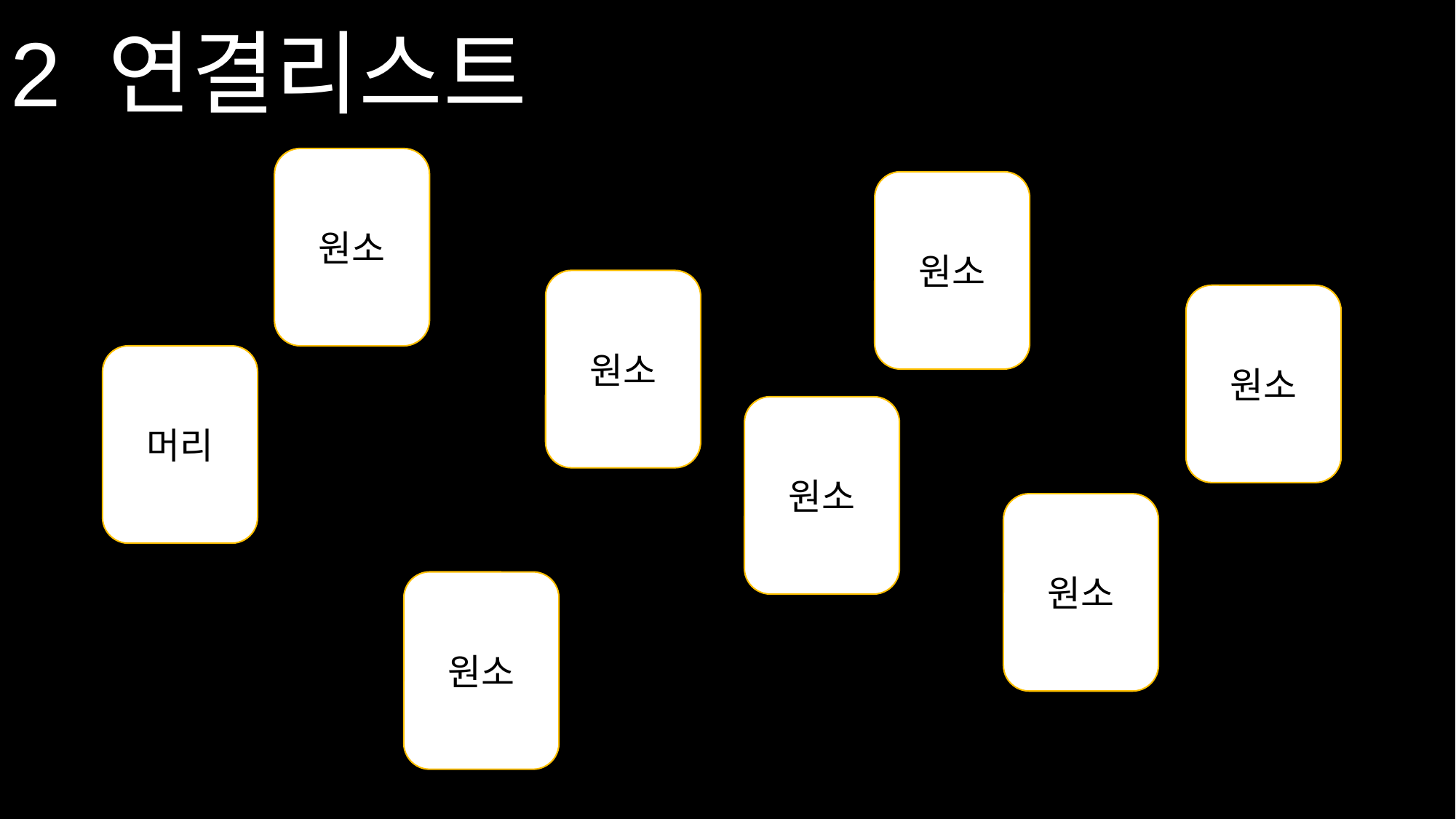

2 연결리스트
원소
원소
원소
원소
머리
원소
원소
원소